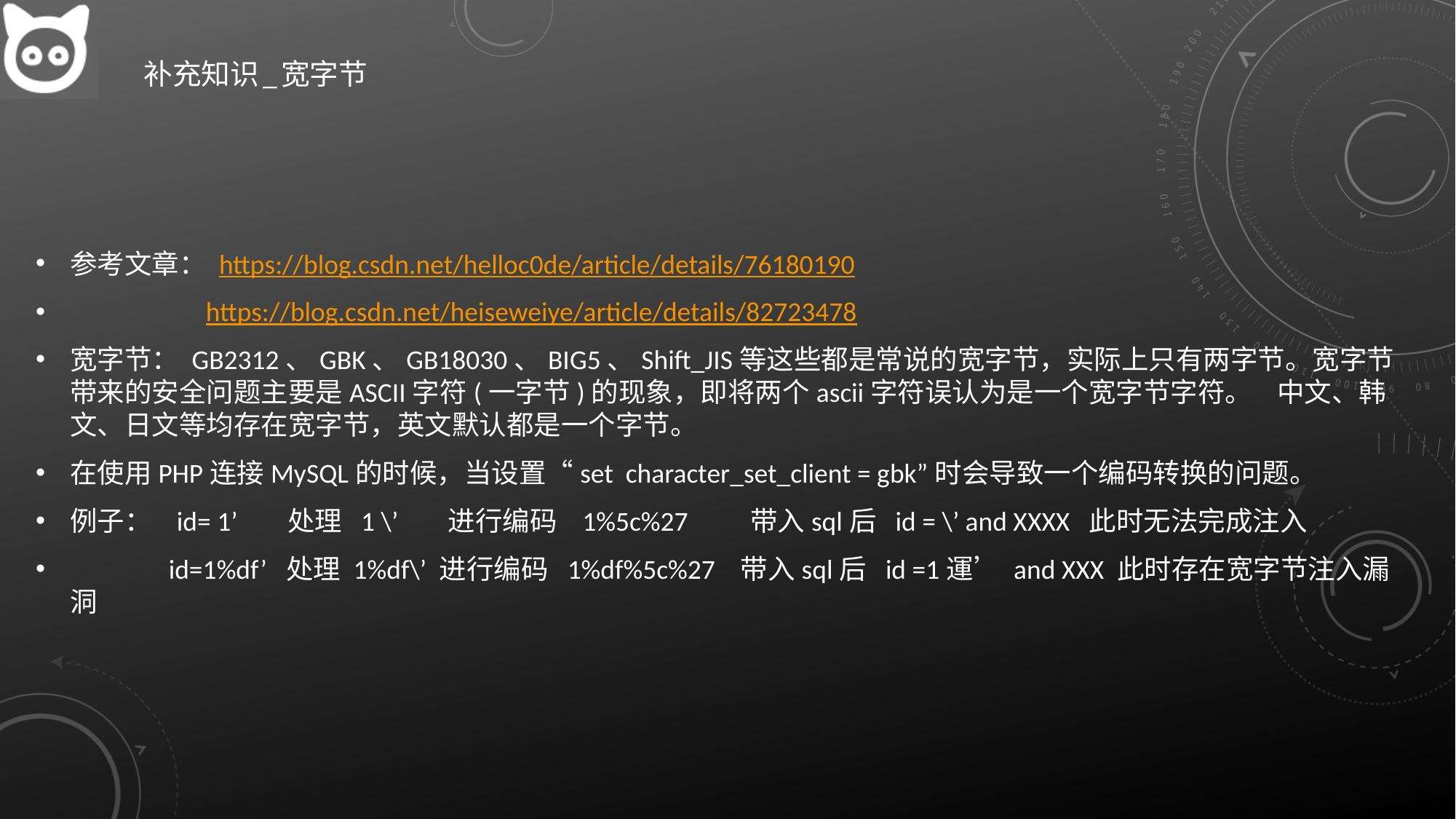

# 补充知识_宽字节
参考文章： https://blog.csdn.net/helloc0de/article/details/76180190
                      https://blog.csdn.net/heiseweiye/article/details/82723478
宽字节： GB2312、GBK、GB18030、BIG5、Shift_JIS等这些都是常说的宽字节，实际上只有两字节。宽字节带来的安全问题主要是ASCII字符(一字节)的现象，即将两个ascii字符误认为是一个宽字节字符。    中文、韩文、日文等均存在宽字节，英文默认都是一个字节。
在使用PHP连接MySQL的时候，当设置“set  character_set_client = gbk”时会导致一个编码转换的问题。
例子：   id= 1’       处理  1 \’       进行编码   1%5c%27         带入sql后  id = \’ and XXXX  此时无法完成注入
                id=1%df’  处理 1%df\’ 进行编码  1%df%5c%27   带入sql后  id =1運’ and XXX 此时存在宽字节注入漏洞